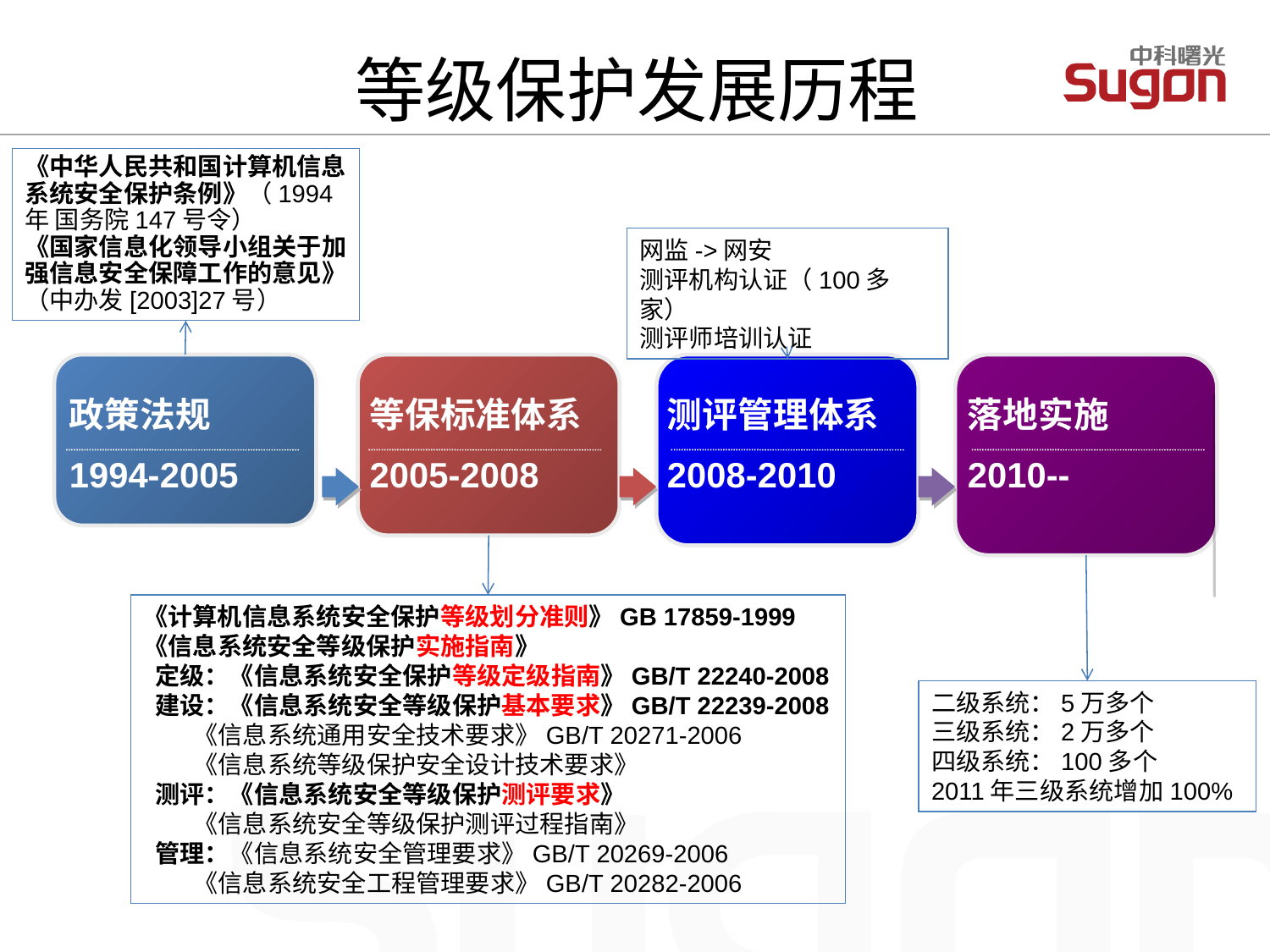

# 等级保护发展历程
《中华人民共和国计算机信息系统安全保护条例》（1994年 国务院147号令）
《国家信息化领导小组关于加强信息安全保障工作的意见》（中办发[2003]27号）
网监->网安
测评机构认证（100多家）
测评师培训认证

政策法规
1994-2005
等保标准体系
2005-2008
测评管理体系
2008-2010
落地实施
2010--

《计算机信息系统安全保护等级划分准则》GB 17859-1999
《信息系统安全等级保护实施指南》
 定级：《信息系统安全保护等级定级指南》GB/T 22240-2008
 建设：《信息系统安全等级保护基本要求》GB/T 22239-2008
        《信息系统通用安全技术要求》GB/T 20271-2006
        《信息系统等级保护安全设计技术要求》
 测评：《信息系统安全等级保护测评要求》
        《信息系统安全等级保护测评过程指南》
 管理：《信息系统安全管理要求》GB/T 20269-2006
        《信息系统安全工程管理要求》GB/T 20282-2006
二级系统：5万多个
三级系统：2万多个
四级系统：100多个
2011年三级系统增加100%